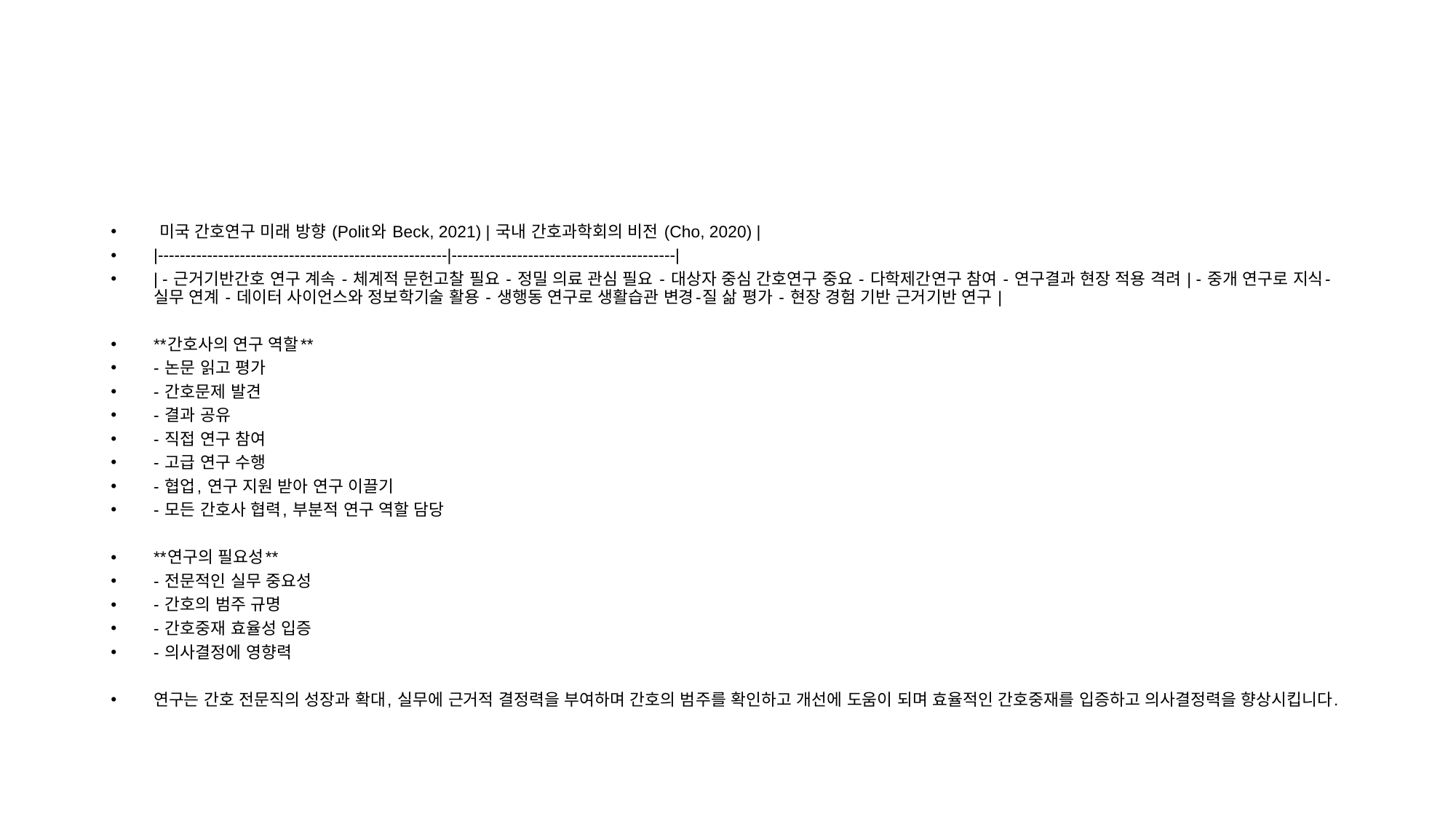

#
 미국 간호연구 미래 방향 (Polit와 Beck, 2021) | 국내 간호과학회의 비전 (Cho, 2020) |
|-----------------------------------------------------|-----------------------------------------|
| - 근거기반간호 연구 계속 - 체계적 문헌고찰 필요 - 정밀 의료 관심 필요 - 대상자 중심 간호연구 중요 - 다학제간연구 참여 - 연구결과 현장 적용 격려 | - 중개 연구로 지식-실무 연계 - 데이터 사이언스와 정보학기술 활용 - 생행동 연구로 생활습관 변경-질 삶 평가 - 현장 경험 기반 근거기반 연구 |

**간호사의 연구 역할**
- 논문 읽고 평가
- 간호문제 발견
- 결과 공유
- 직접 연구 참여
- 고급 연구 수행
- 협업, 연구 지원 받아 연구 이끌기
- 모든 간호사 협력, 부분적 연구 역할 담당

**연구의 필요성**
- 전문적인 실무 중요성
- 간호의 범주 규명
- 간호중재 효율성 입증
- 의사결정에 영향력

연구는 간호 전문직의 성장과 확대, 실무에 근거적 결정력을 부여하며 간호의 범주를 확인하고 개선에 도움이 되며 효율적인 간호중재를 입증하고 의사결정력을 향상시킵니다.